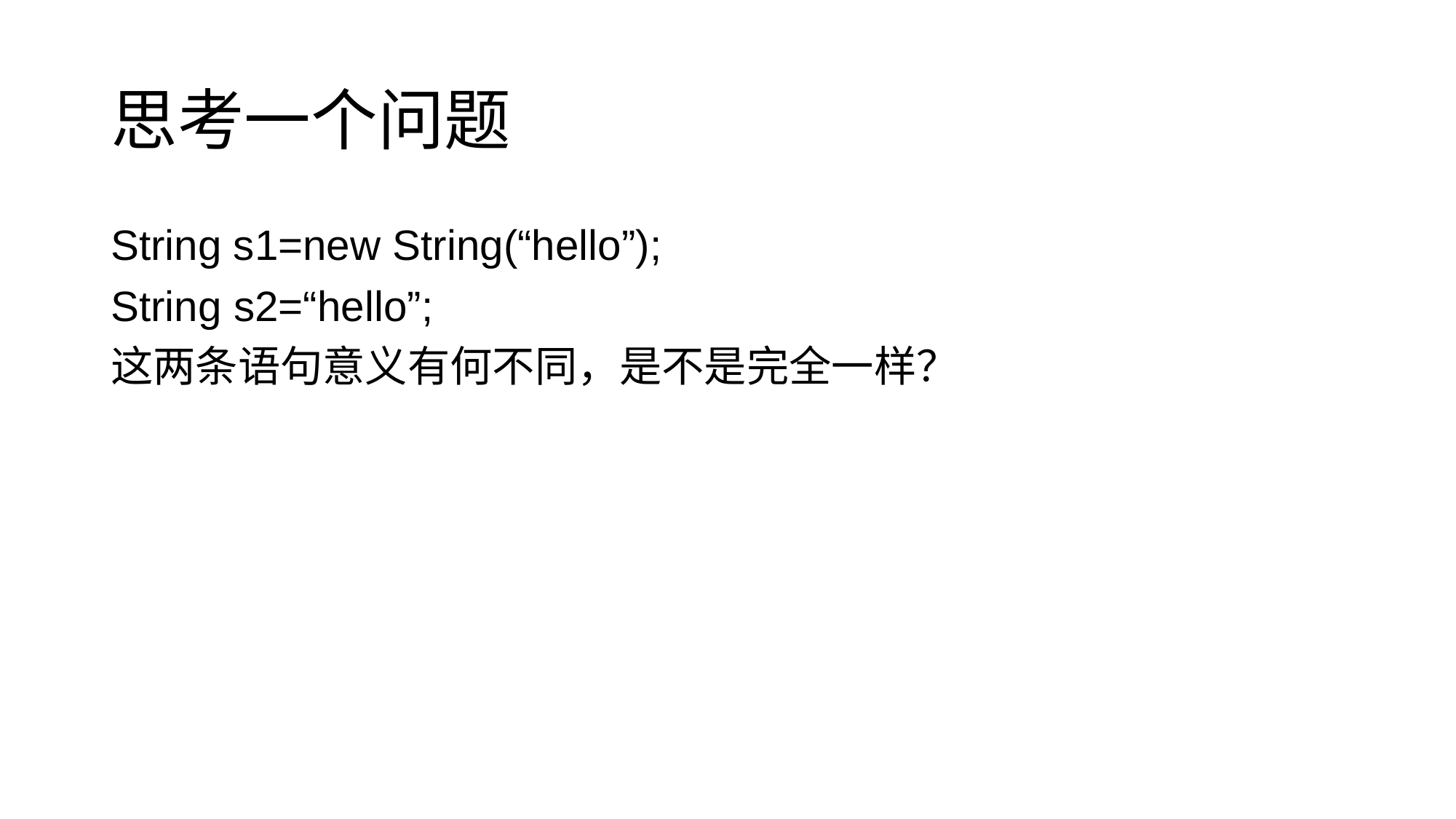

# 思考一个问题
String s1=new String(“hello”);
String s2=“hello”;
这两条语句意义有何不同，是不是完全一样？